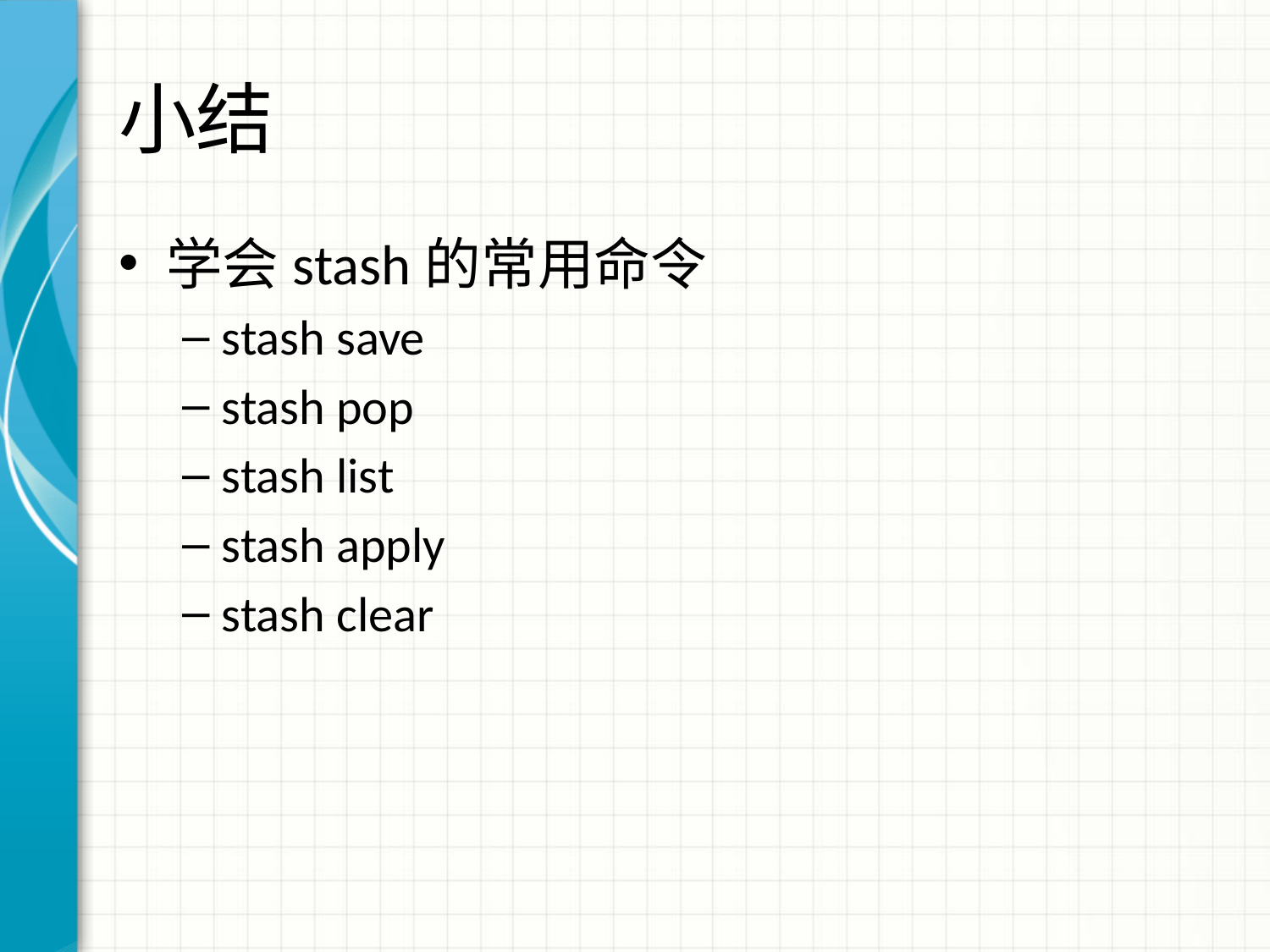

# 小结
学会stash的常用命令
stash save
stash pop
stash list
stash apply
stash clear